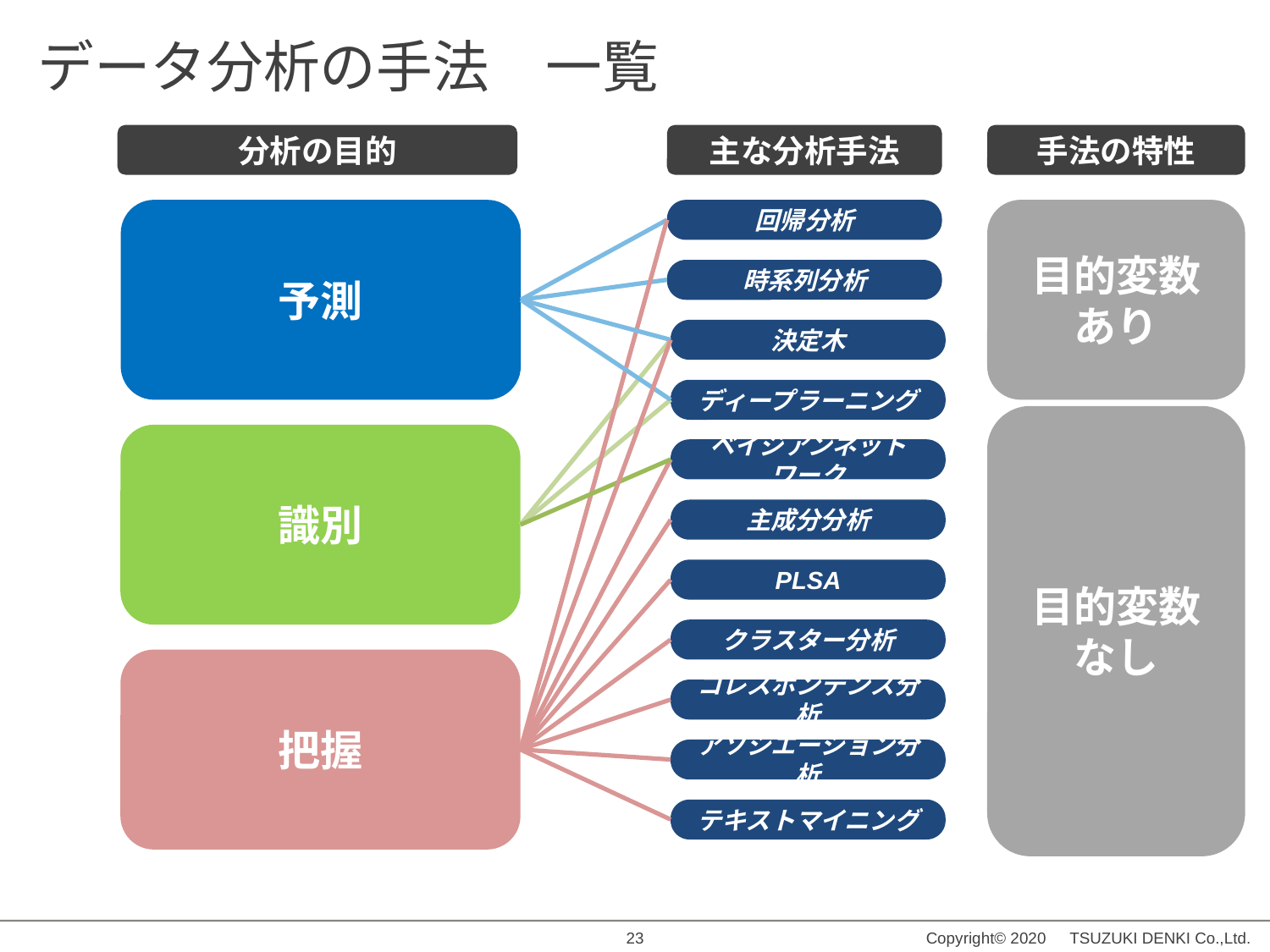

# データ分析の手法　一覧
分析の目的
主な分析手法
手法の特性
予測
識別
把握
回帰分析
目的変数
あり
時系列分析
決定木
ディープラーニング
目的変数なし
ベイジアンネットワーク
主成分分析
PLSA
クラスター分析
コレスポンデンス分析
アソシエーション分析
テキストマイニング
23
Copyright© 2020　TSUZUKI DENKI Co.,Ltd.